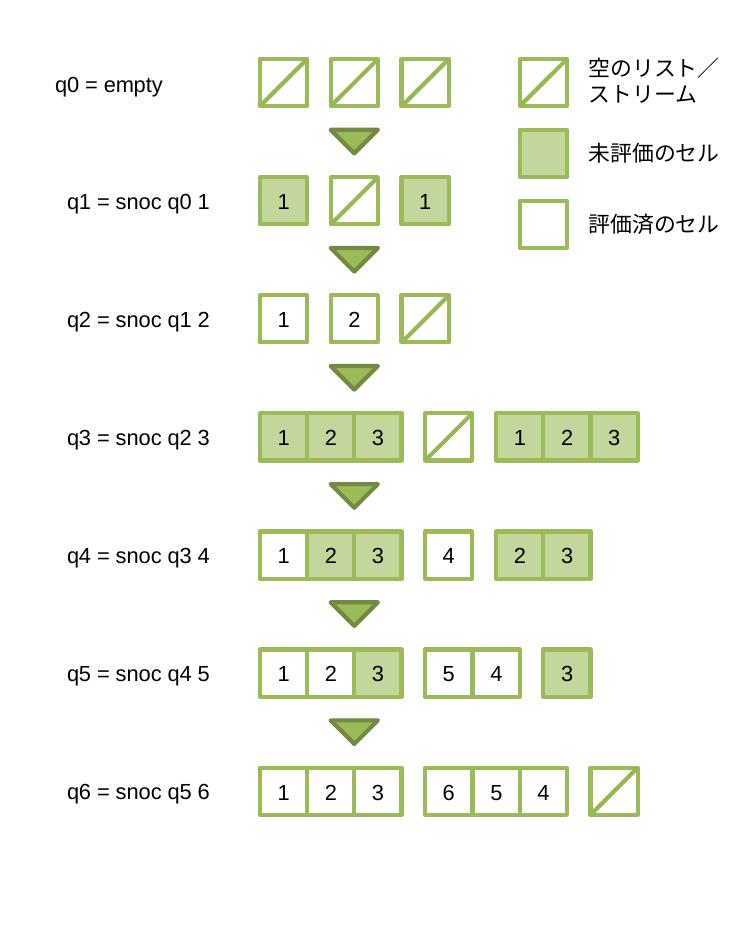

空のリスト／
ストリーム

1

1

1
2

1
2
3

1
2
3

1
2
3
4
2
3

1
2
3
5
4
3

1
2
3
6
5
4

q0 = empty
未評価のセル
q1 = snoc q0 1
評価済のセル
q2 = snoc q1 2
q3 = snoc q2 3
q4 = snoc q3 4
q5 = snoc q4 5
q6 = snoc q5 6